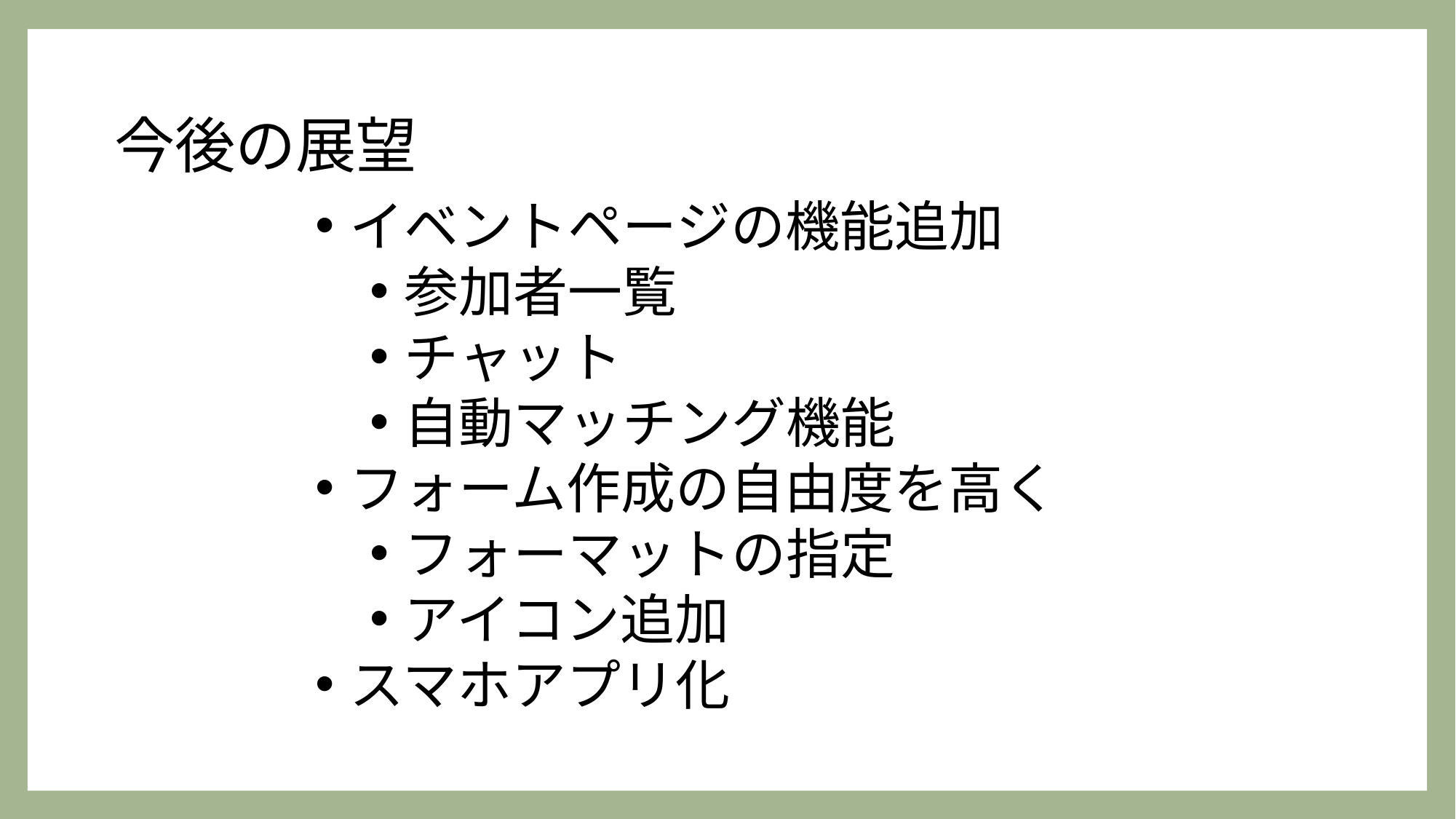

今後の展望
イベントページの機能追加
参加者一覧
チャット
自動マッチング機能
フォーム作成の自由度を高く
フォーマットの指定
アイコン追加
スマホアプリ化